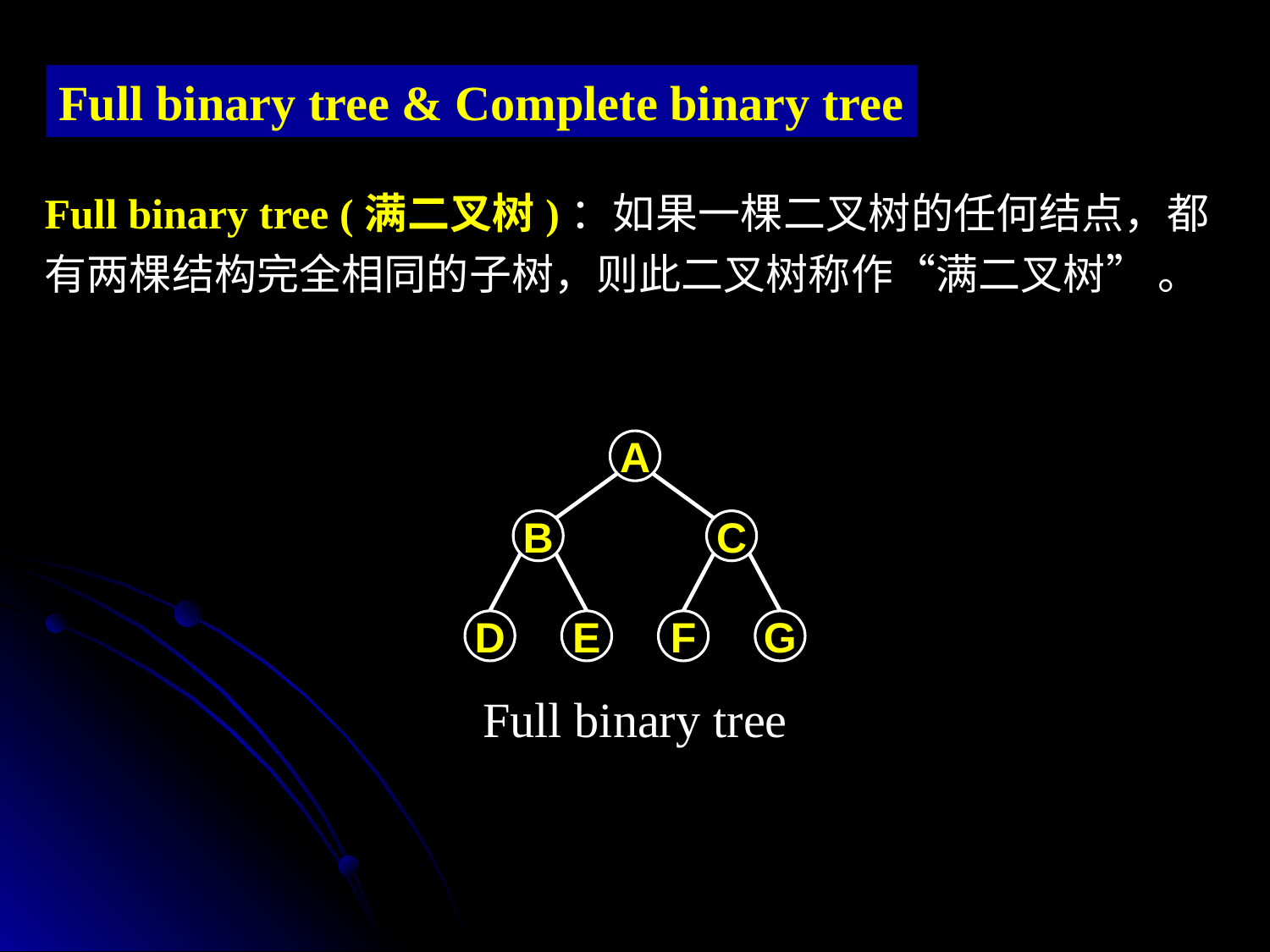

Full binary tree & Complete binary tree
Full binary tree (满二叉树)：如果一棵二叉树的任何结点，都有两棵结构完全相同的子树，则此二叉树称作“满二叉树” 。

A
B
C
D
E
F
G
Full binary tree